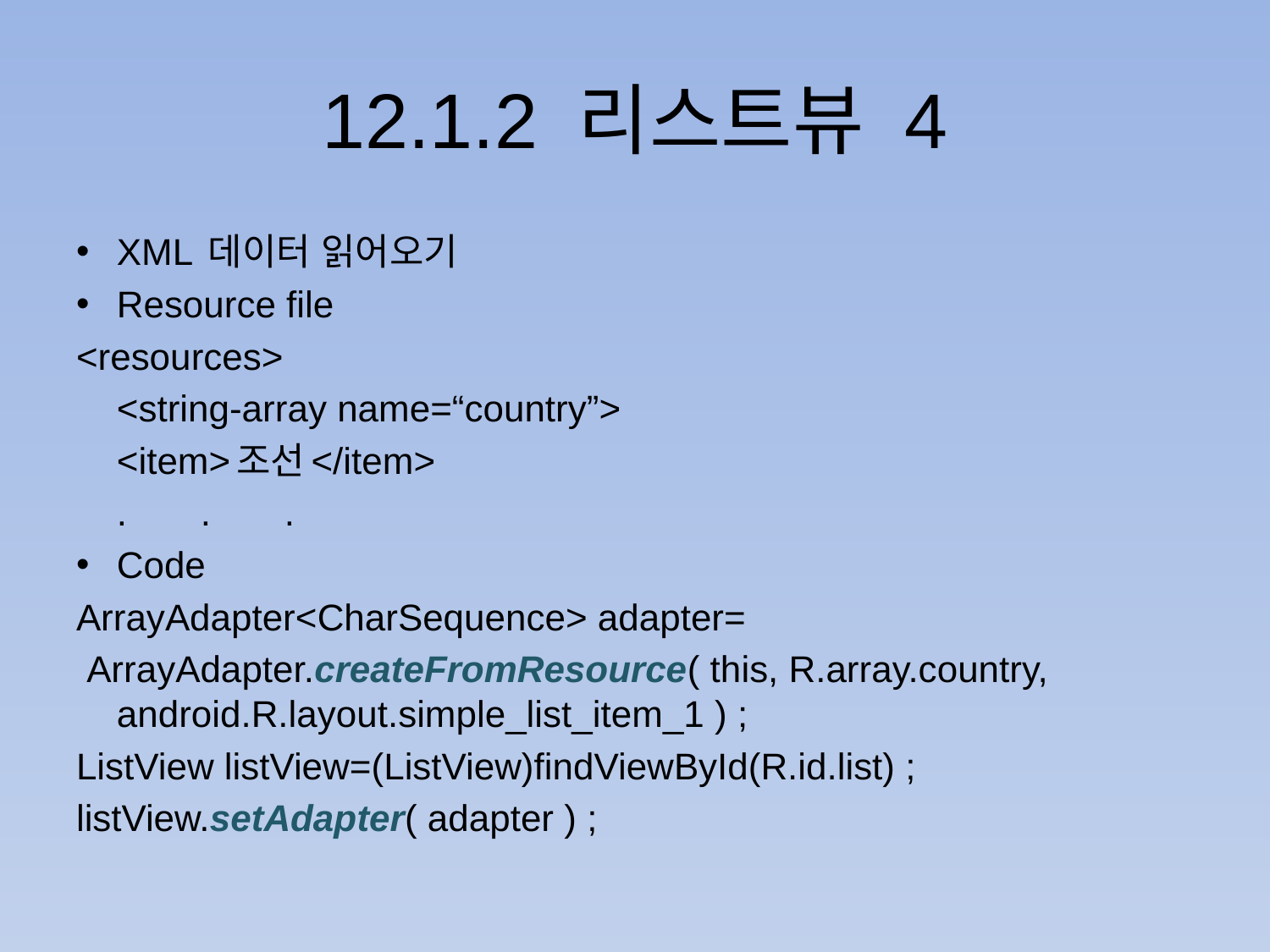

# 12.1.2 리스트뷰 4
XML 데이터 읽어오기
Resource file
<resources>
	<string-array name=“country”>
		<item>조선</item>
			.	.	.
Code
ArrayAdapter<CharSequence> adapter=
 ArrayAdapter.createFromResource( this, R.array.country, android.R.layout.simple_list_item_1 ) ;
ListView listView=(ListView)findViewById(R.id.list) ;
listView.setAdapter( adapter ) ;